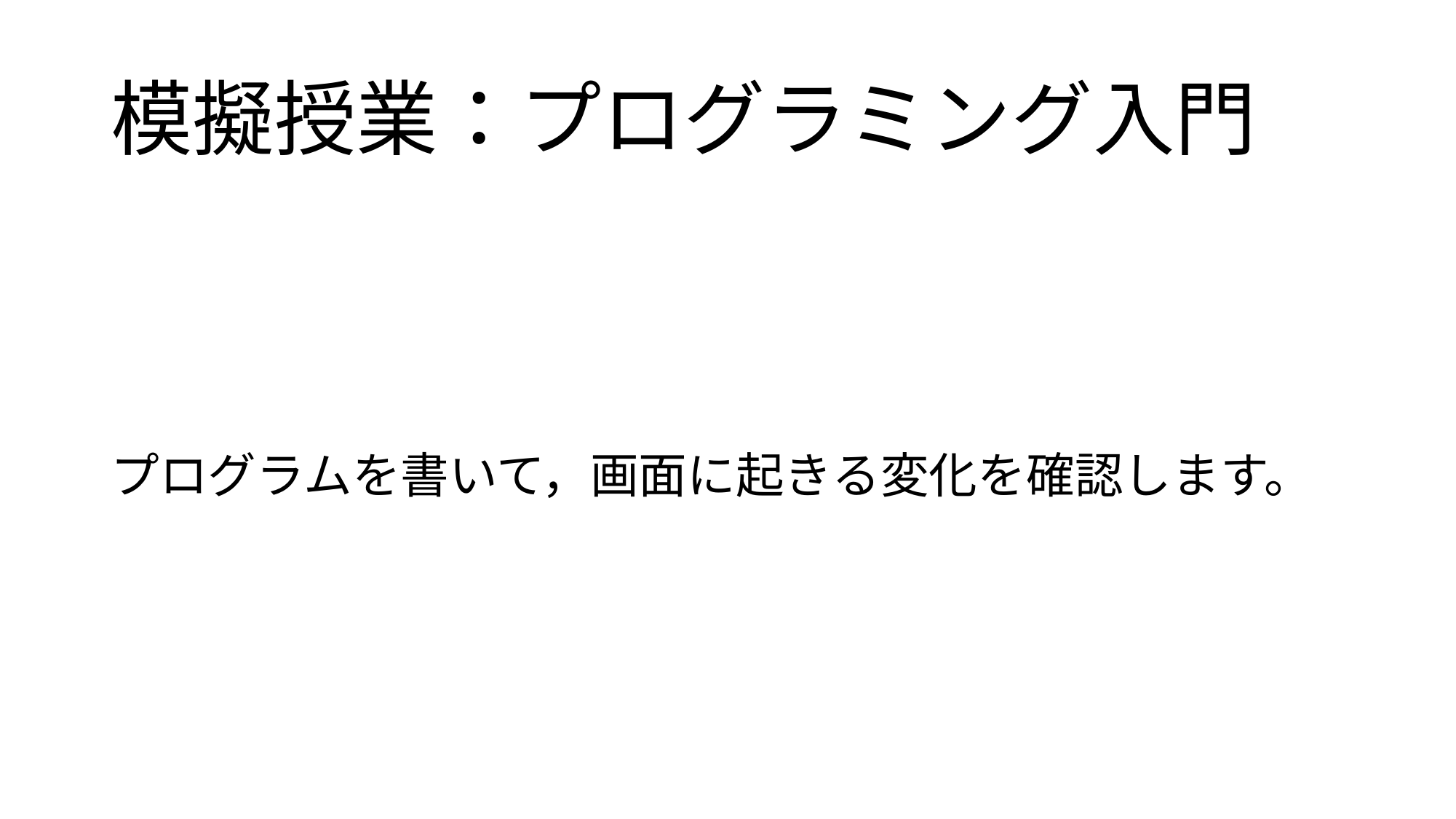

# 模擬授業：プログラミング入門
プログラムを書いて，画面に起きる変化を確認します。